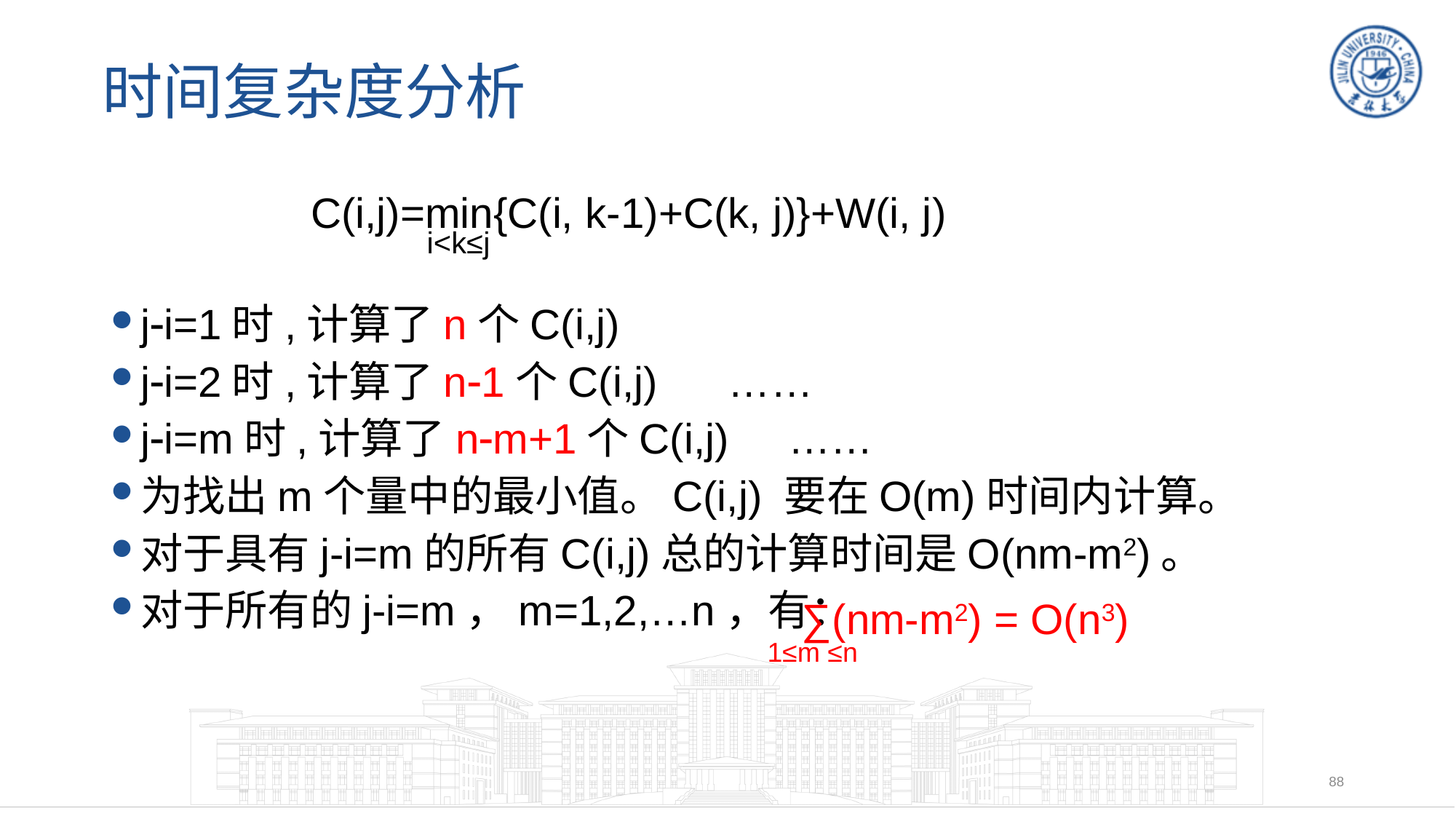

# 时间复杂度分析
C(i,j)=min{C(i, k-1)+C(k, j)}+W(i, j)
i<k≤j
j−i=1时,计算了n个C(i,j)
j−i=2时,计算了n−1个C(i,j)      ……
j−i=m时,计算了n−m+1个C(i,j)     ……
为找出m个量中的最小值。C(i,j) 要在O(m)时间内计算。
对于具有j-i=m的所有C(i,j)总的计算时间是O(nm-m2)。
对于所有的j-i=m，m=1,2,…n，有：

∑(nm-m2) = O(n3)
1≤m ≤n
88